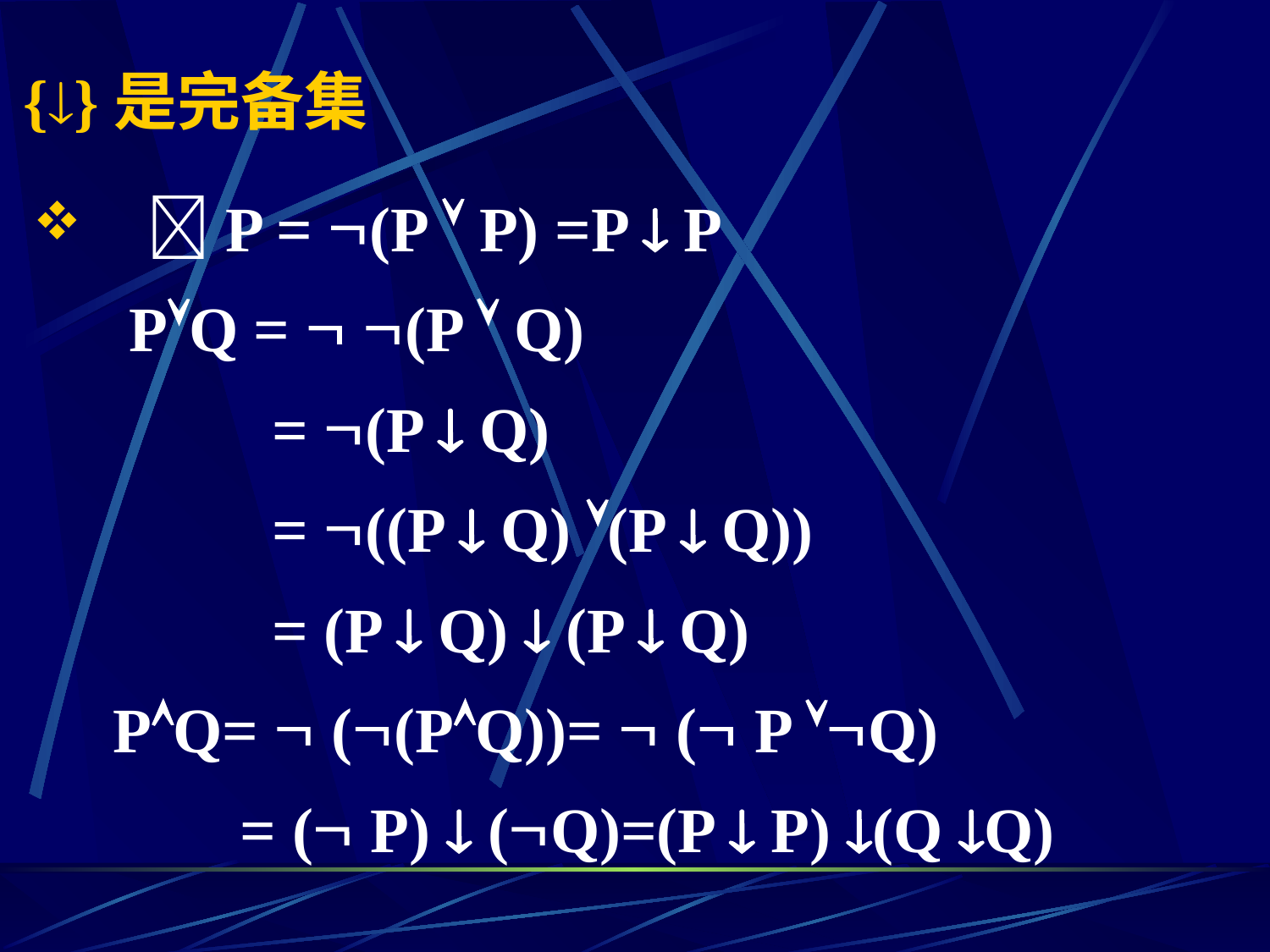

# {↓}是完备集
　¬P = ¬(P ∨ P) =P ↓ P
      P∨Q = ¬ ¬(P ∨ Q)
               = ¬(P ↓ Q)
               = ¬((P ↓ Q) ∨(P ↓ Q))
               = (P ↓ Q) ↓ (P ↓ Q)
     P∧Q= ¬ (¬(P∧Q))= ¬ (¬ P ∨¬Q)
             = (¬ P) ↓ (¬Q)=(P ↓ P) ↓(Q ↓Q)
50